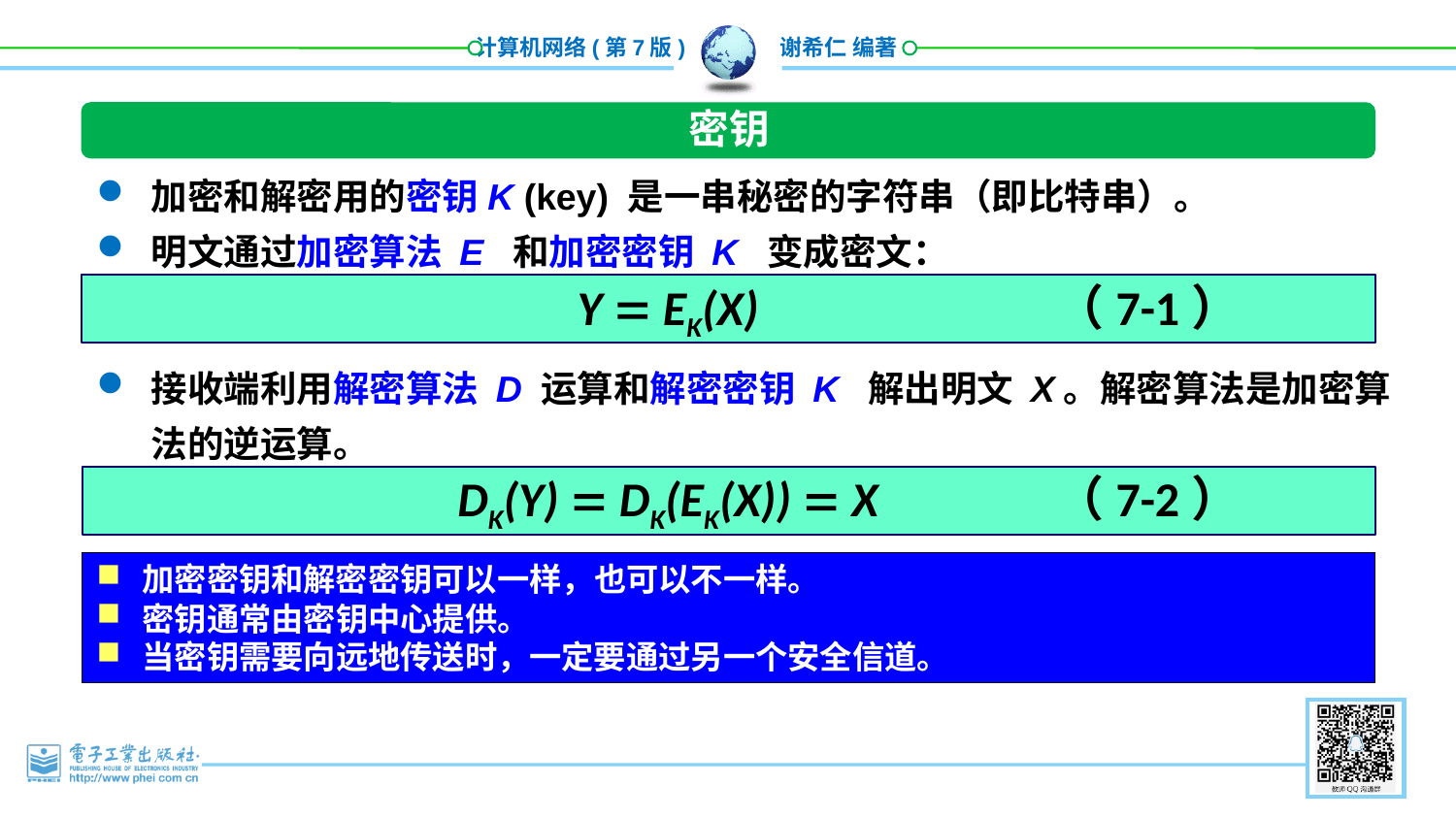

密钥

加密和解密用的密钥K (key) 是一串秘密的字符串（即比特串）。
明文通过加密算法 E  和加密密钥 K  变成密文：
Y = EK(X)
（7-1）

接收端利用解密算法 D 运算和解密密钥 K  解出明文 X。解密算法是加密算法的逆运算。
DK(Y) = DK(EK(X)) = X
（7-2）

加密密钥和解密密钥可以一样，也可以不一样。
密钥通常由密钥中心提供。
当密钥需要向远地传送时，一定要通过另一个安全信道。